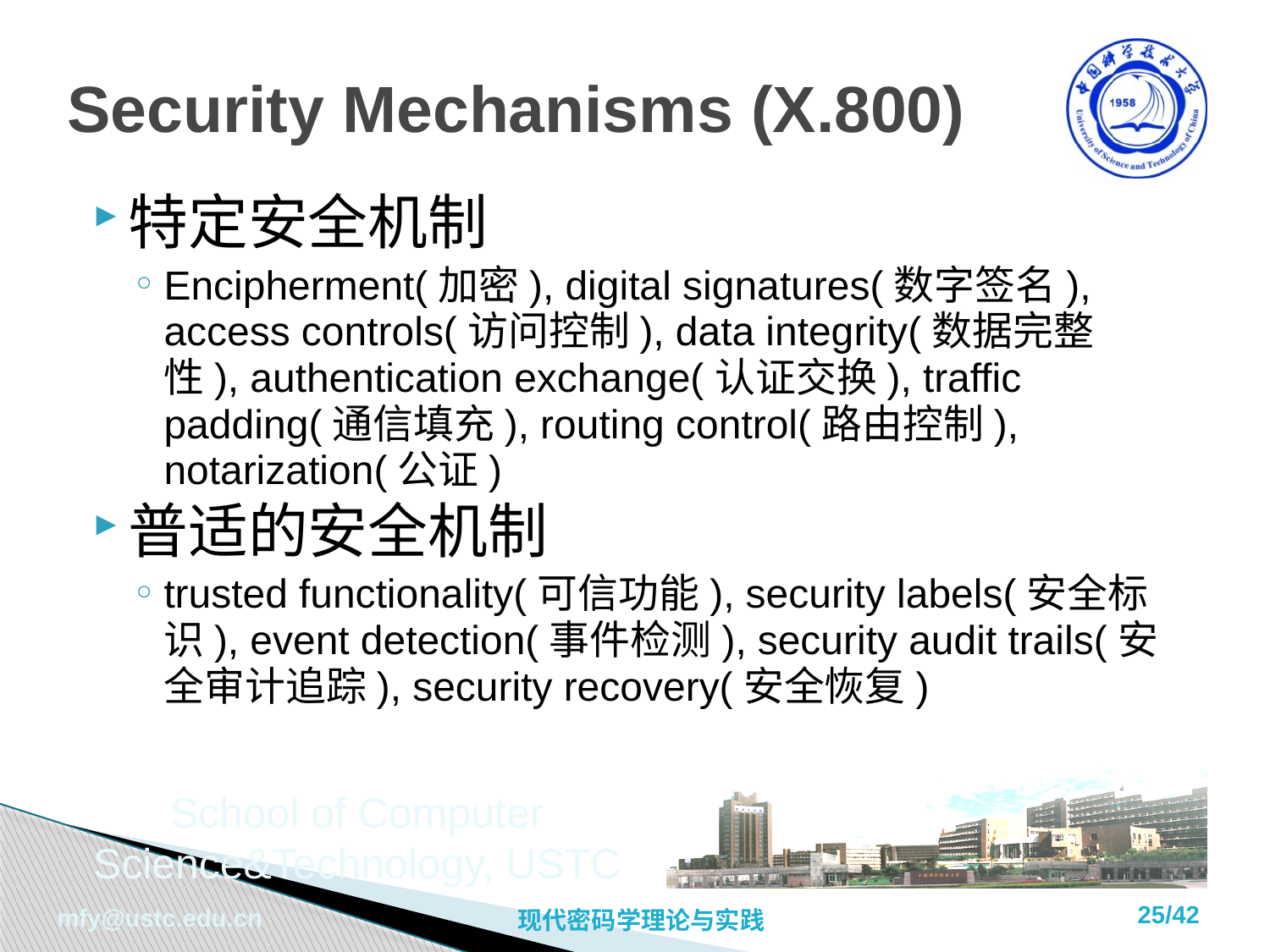

# Security Mechanisms (X.800)
特定安全机制
Encipherment(加密), digital signatures(数字签名), access controls(访问控制), data integrity(数据完整性), authentication exchange(认证交换), traffic padding(通信填充), routing control(路由控制), notarization(公证)
普适的安全机制
trusted functionality(可信功能), security labels(安全标识), event detection(事件检测), security audit trails(安全审计追踪), security recovery(安全恢复)